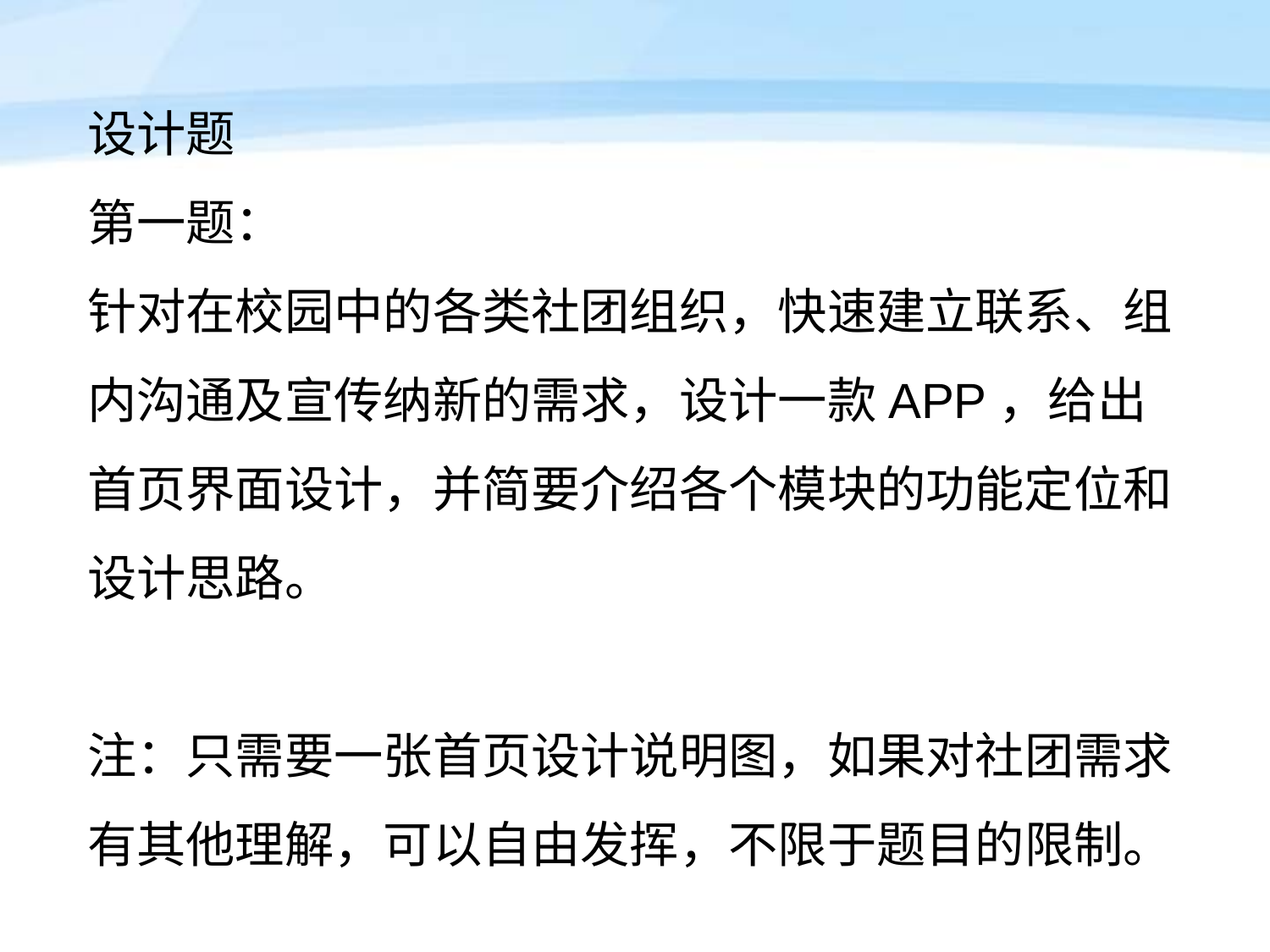

设计题
第一题：
针对在校园中的各类社团组织，快速建立联系、组内沟通及宣传纳新的需求，设计一款APP，给出首页界面设计，并简要介绍各个模块的功能定位和设计思路。

注：只需要一张首页设计说明图，如果对社团需求有其他理解，可以自由发挥，不限于题目的限制。